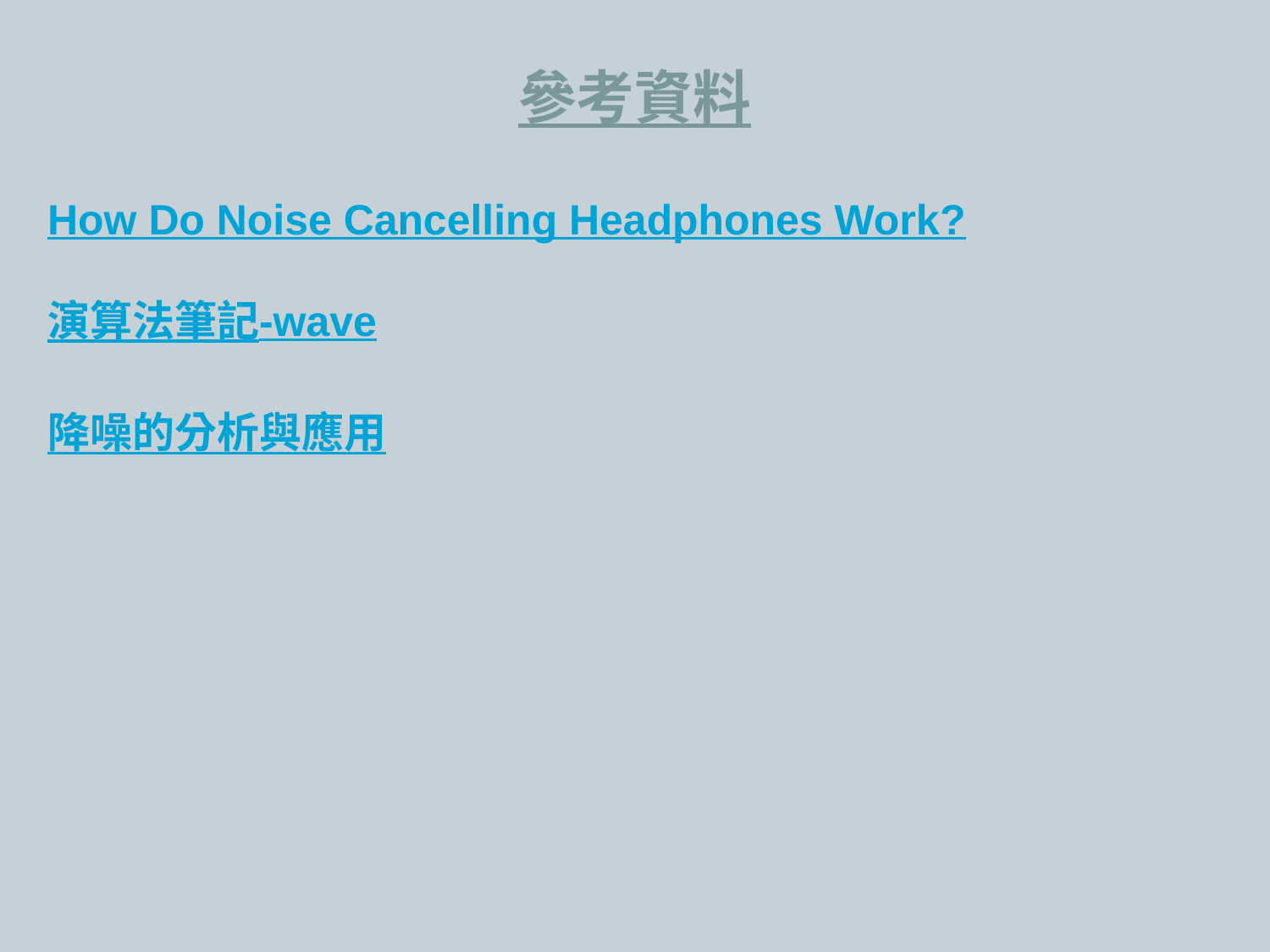

# 參考資料
How Do Noise Cancelling Headphones Work?

演算法筆記-wave

降噪的分析與應用